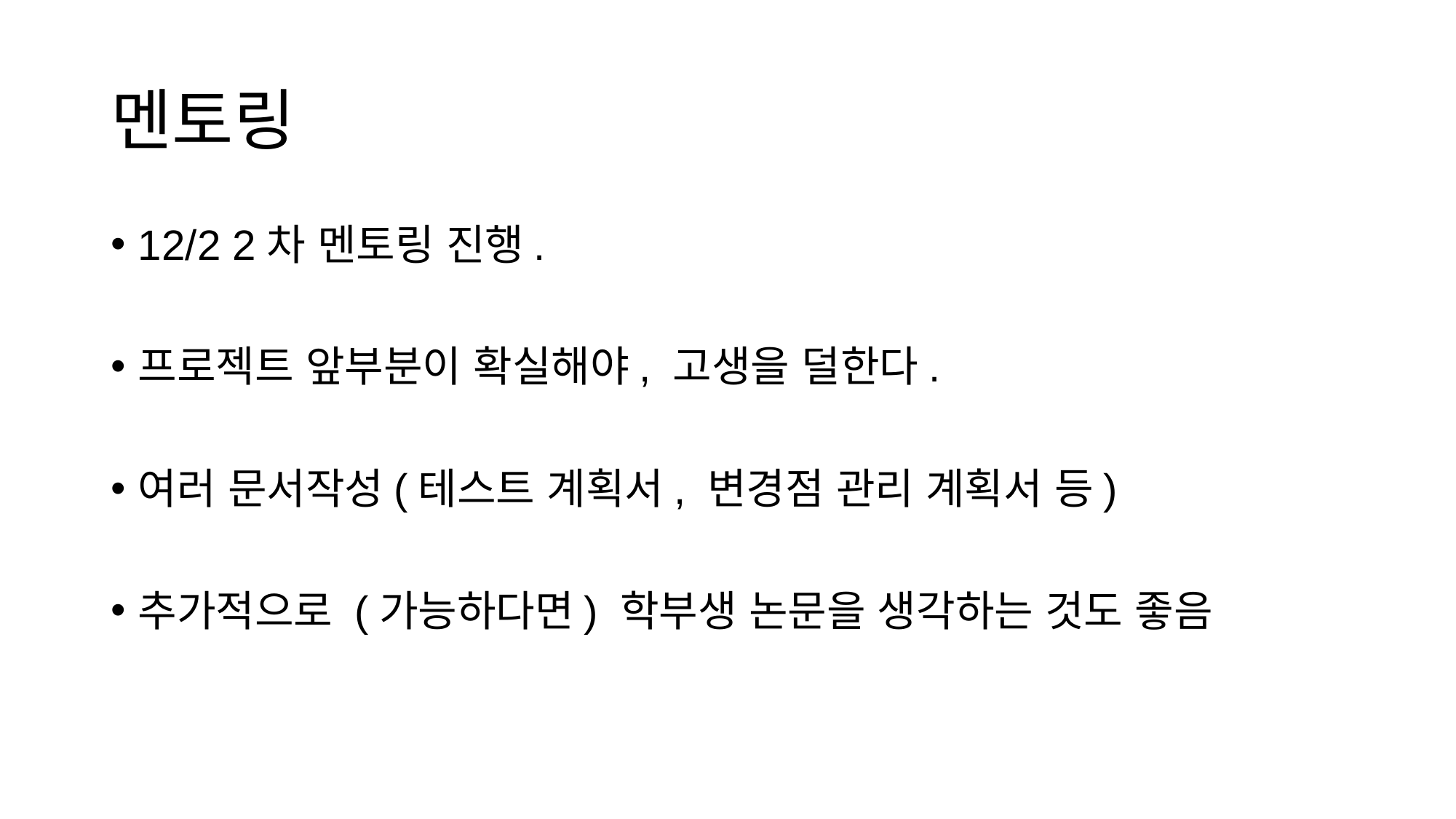

# 멘토링
12/2 2차 멘토링 진행.

프로젝트 앞부분이 확실해야, 고생을 덜한다.

여러 문서작성(테스트 계획서, 변경점 관리 계획서 등)

추가적으로 (가능하다면) 학부생 논문을 생각하는 것도 좋음